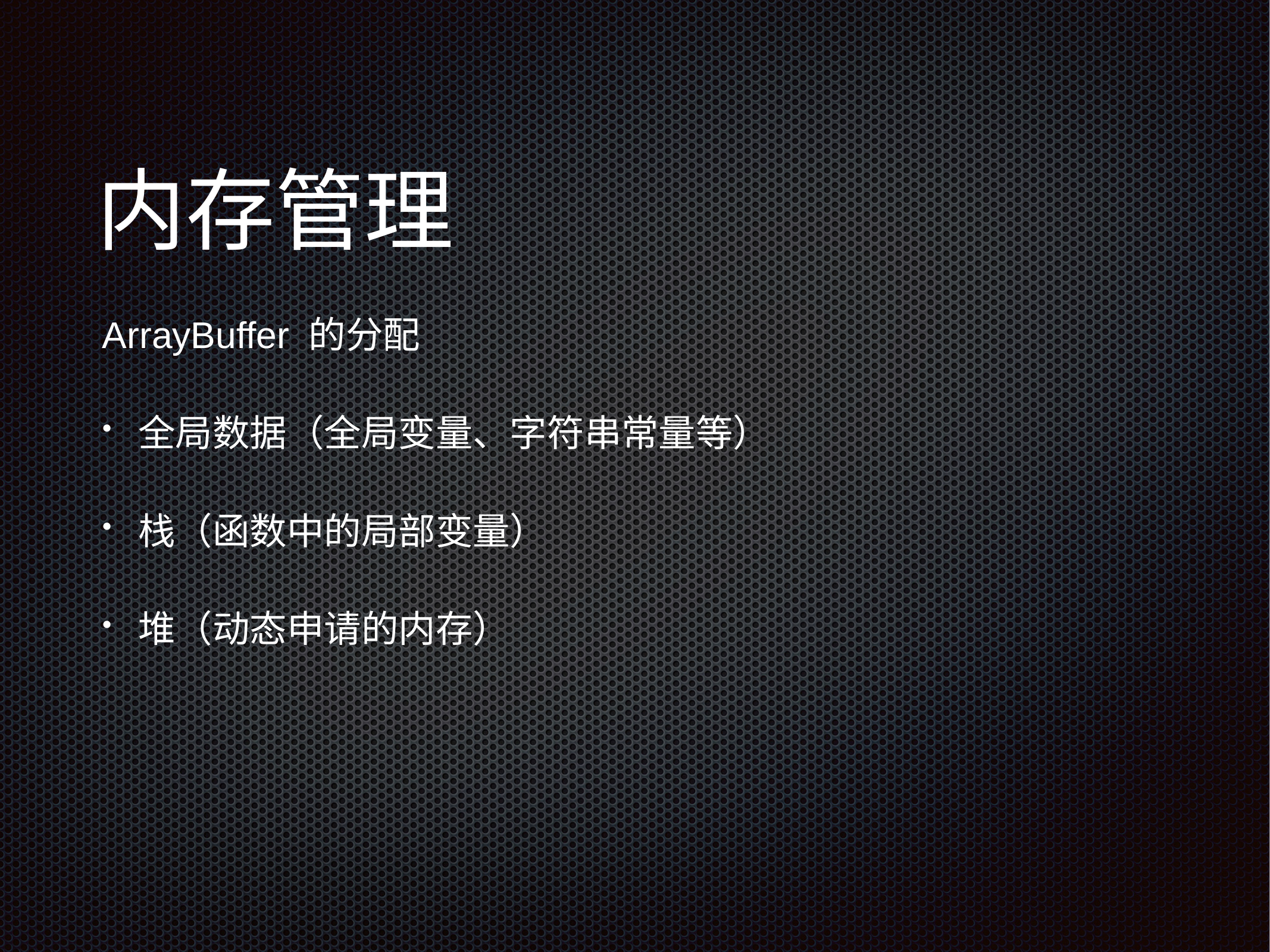

# 内存管理
ArrayBuffer 的分配
全局数据（全局变量、字符串常量等）
栈（函数中的局部变量）
堆（动态申请的内存）